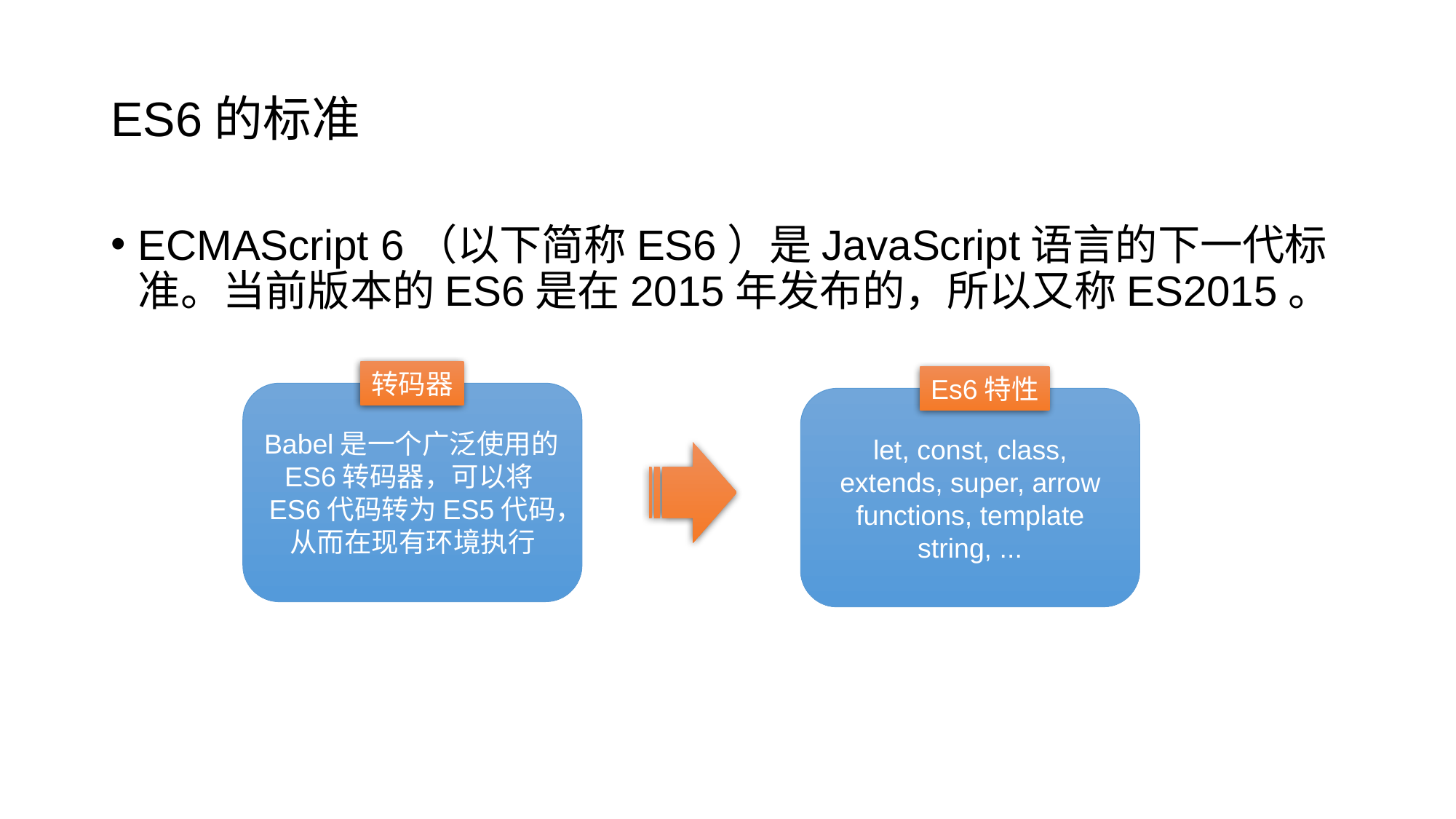

# ES6的标准
ECMAScript 6（以下简称ES6）是JavaScript语言的下一代标准。当前版本的ES6是在2015年发布的，所以又称ES2015。
转码器
Es6特性
Babel是一个广泛使用的ES6转码器，可以将ES6代码转为ES5代码，从而在现有环境执行
let, const, class, extends, super, arrow functions, template string, ...